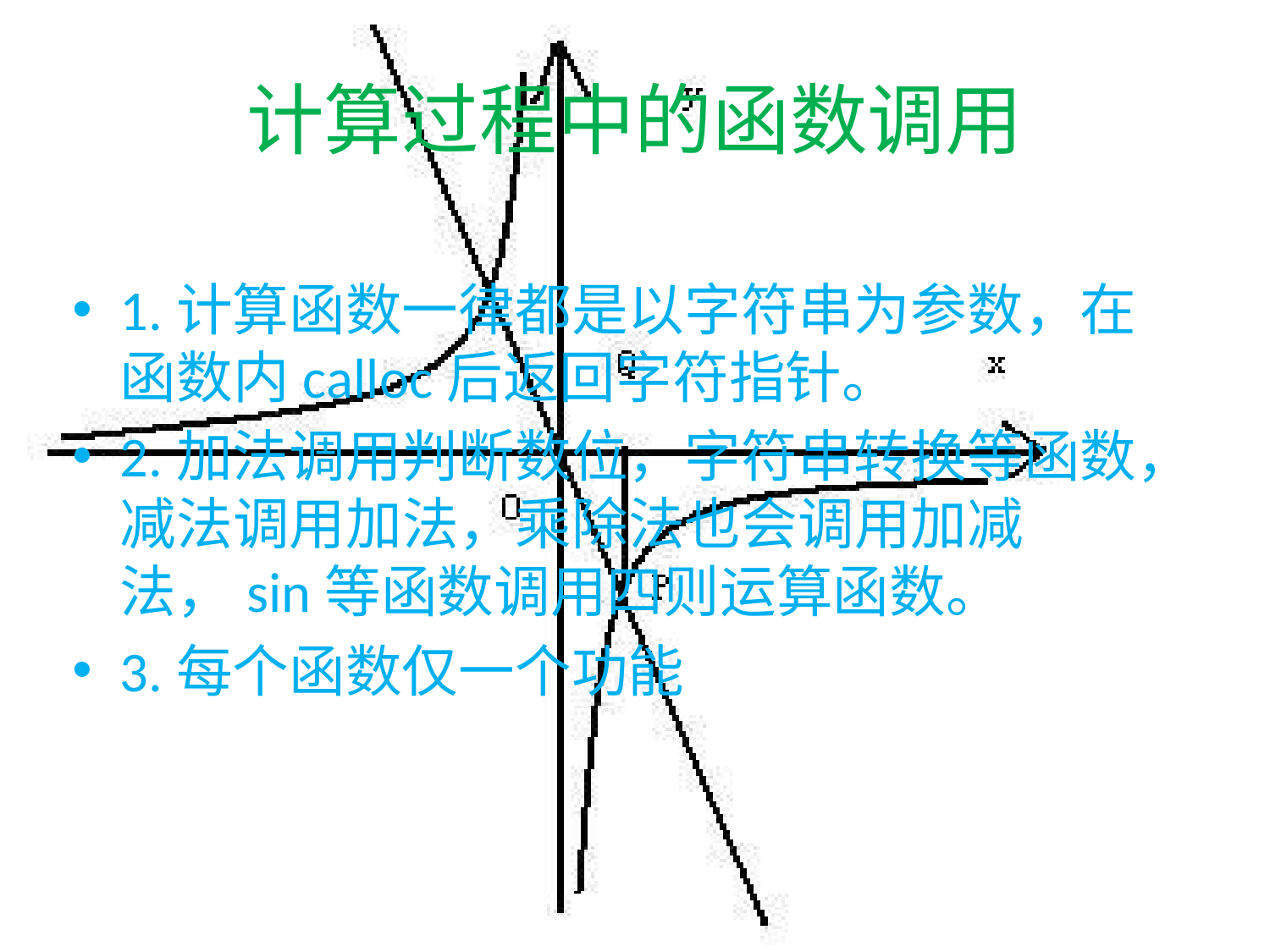

# 计算过程中的函数调用
1.计算函数一律都是以字符串为参数，在函数内calloc后返回字符指针。
2.加法调用判断数位，字符串转换等函数，减法调用加法，乘除法也会调用加减法，sin等函数调用四则运算函数。
3.每个函数仅一个功能